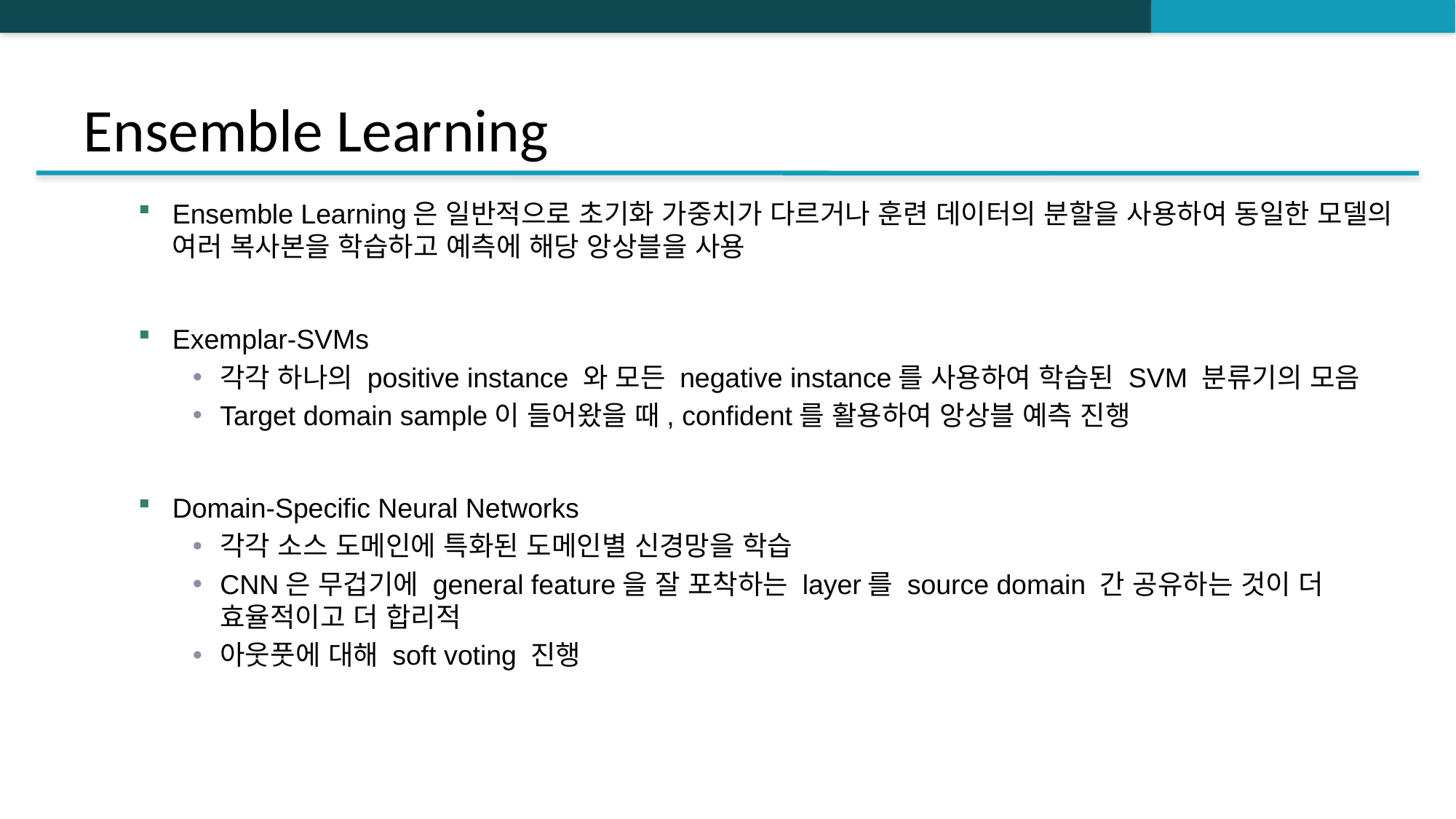

# Ensemble Learning
Ensemble Learning은 일반적으로 초기화 가중치가 다르거나 훈련 데이터의 분할을 사용하여 동일한 모델의 여러 복사본을 학습하고 예측에 해당 앙상블을 사용

Exemplar-SVMs
각각 하나의 positive instance 와 모든 negative instance를 사용하여 학습된 SVM 분류기의 모음
Target domain sample이 들어왔을 때, confident를 활용하여 앙상블 예측 진행

Domain-Specific Neural Networks
각각 소스 도메인에 특화된 도메인별 신경망을 학습
CNN은 무겁기에 general feature을 잘 포착하는 layer를 source domain 간 공유하는 것이 더 효율적이고 더 합리적
아웃풋에 대해 soft voting 진행